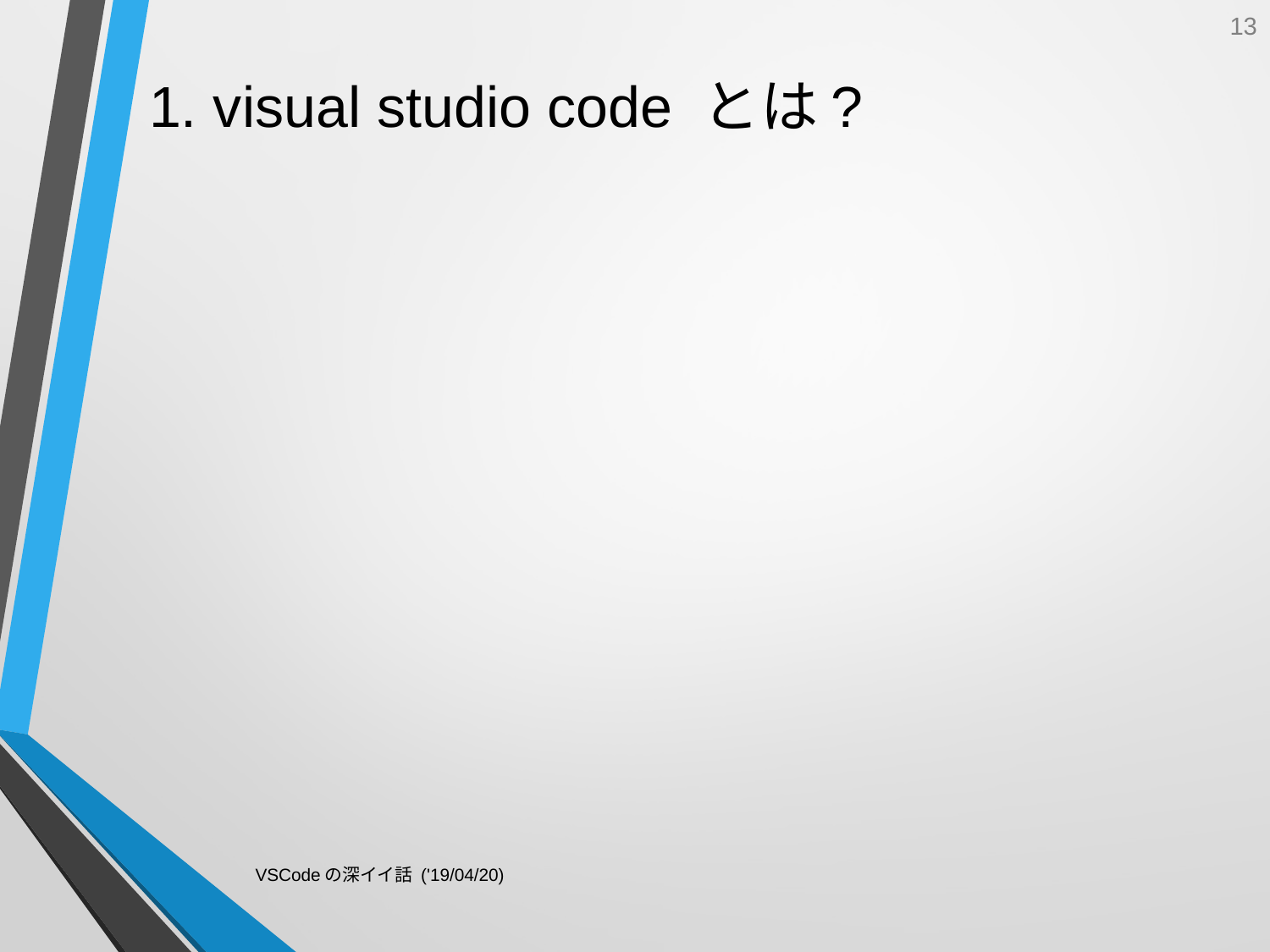

# 1. visual studio code とは?
VSCodeの深イイ話 ('19/04/20)